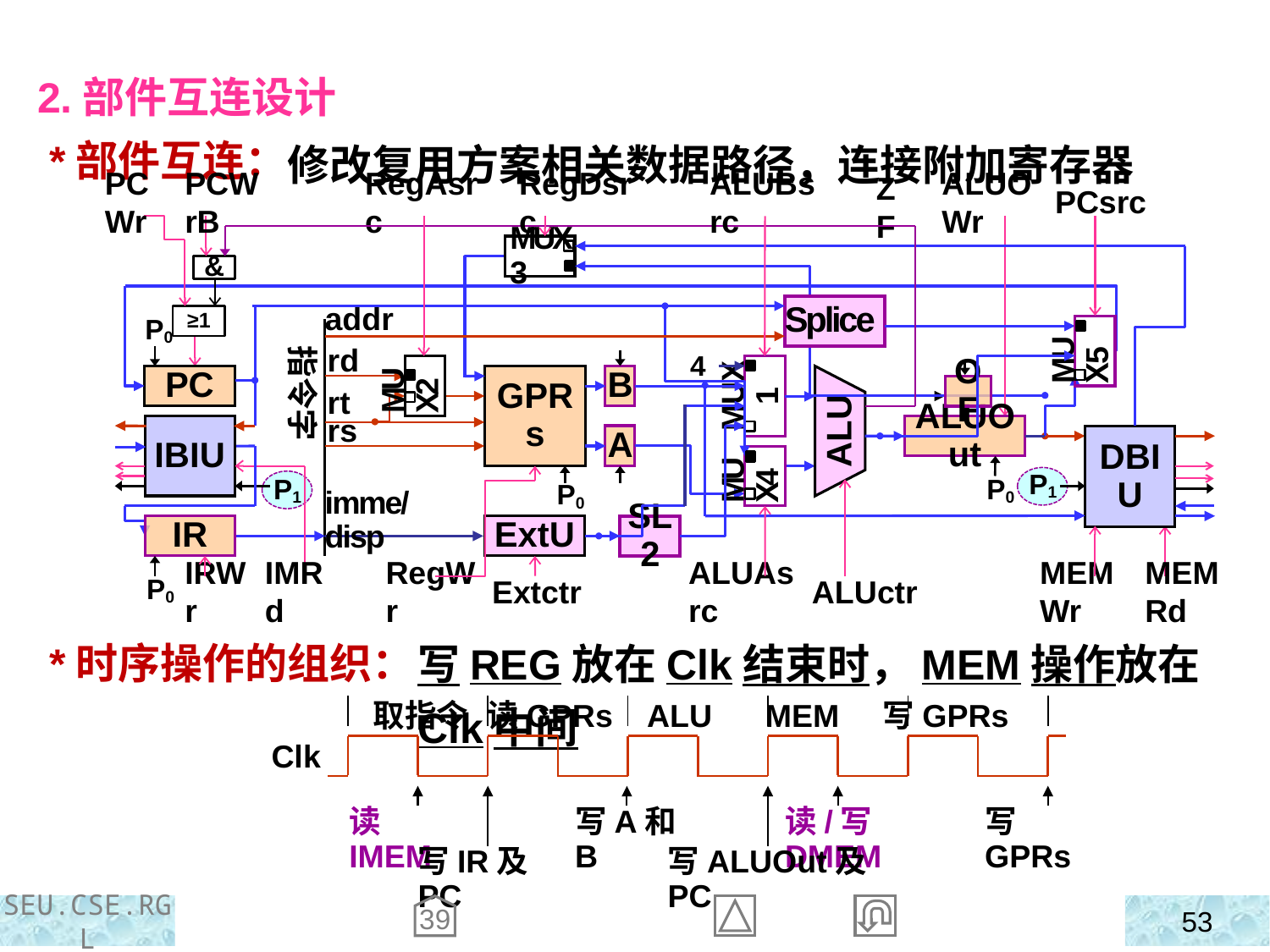

2.部件互连设计
 *部件互连：

 *时序操作的组织：
修改复用方案相关数据路径，连接附加寄存器
PCWr
PCWrB
RegAsrc
RegDsrc
ALUBsrc
ZF
ALUOWr
PCsrc
MUX3

&

Splice
≥1
addr
P0

MUX5
指令字
rd
rt
rs
4

PC
MUX2
GPRs
B

MUX1
OF

ALU
ALUOut
IBIU

A
DBIU

MUX4
P1
P1
P0
P0

imme/disp
IR
ExtU
SL2
P0
IRWr
IMRd
RegWr
Extctr
ALUAsrc
ALUctr
MEMWr
MEMRd

写REG放在Clk结束时，MEM操作放在Clk中间
取指令   读GPRs    ALU      MEM    写GPRs
Clk
读IMEM
写A和B
读/写DMEM
写GPRs
写IR及PC
写ALUOut及PC

39
SEU.CSE.RGL
53